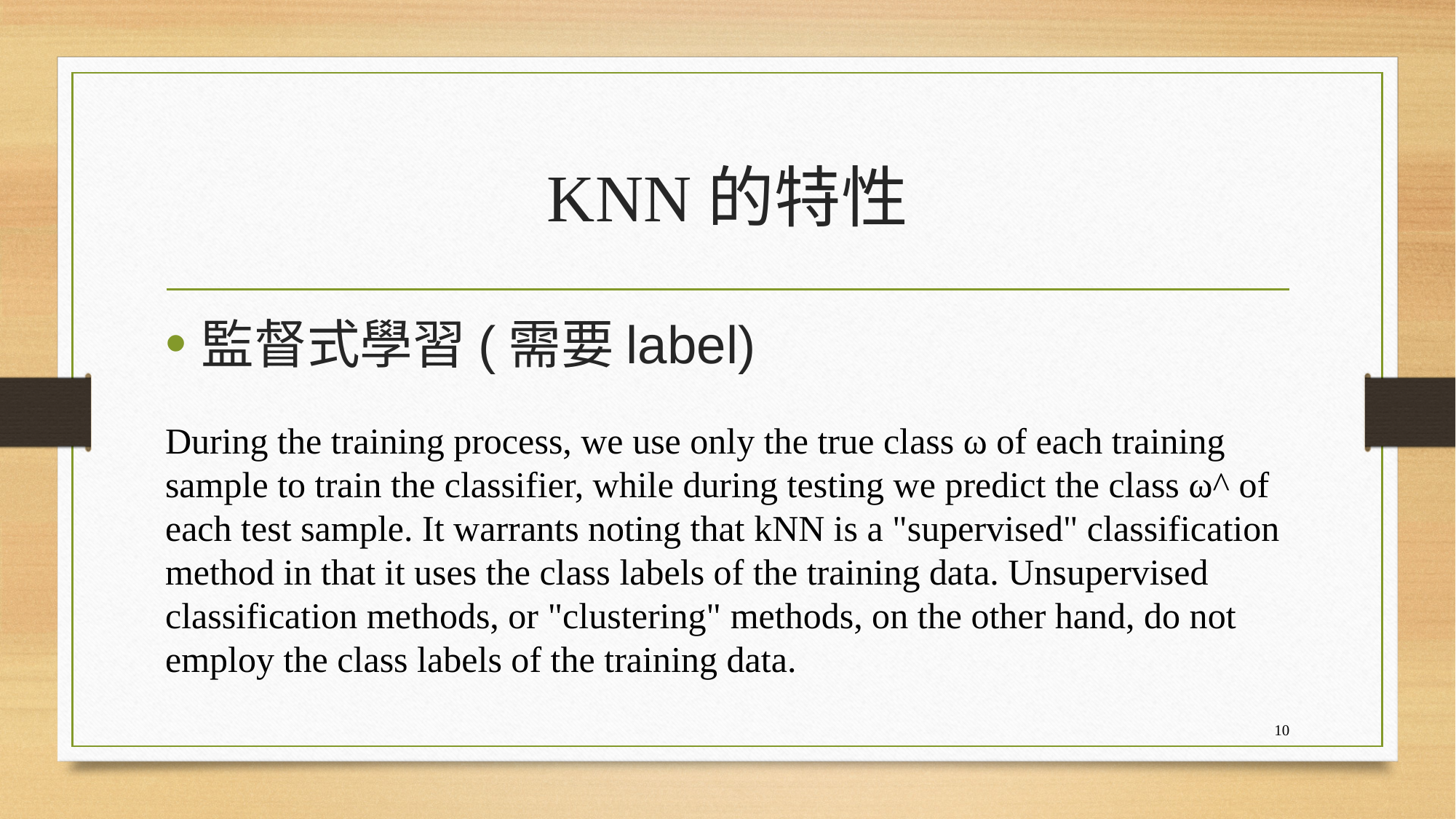

# KNN的特性
監督式學習(需要label)

During the training process, we use only the true class ω of each training sample to train the classifier, while during testing we predict the class ω^ of each test sample. It warrants noting that kNN is a "supervised" classification method in that it uses the class labels of the training data. Unsupervised classification methods, or "clustering" methods, on the other hand, do not employ the class labels of the training data.
10